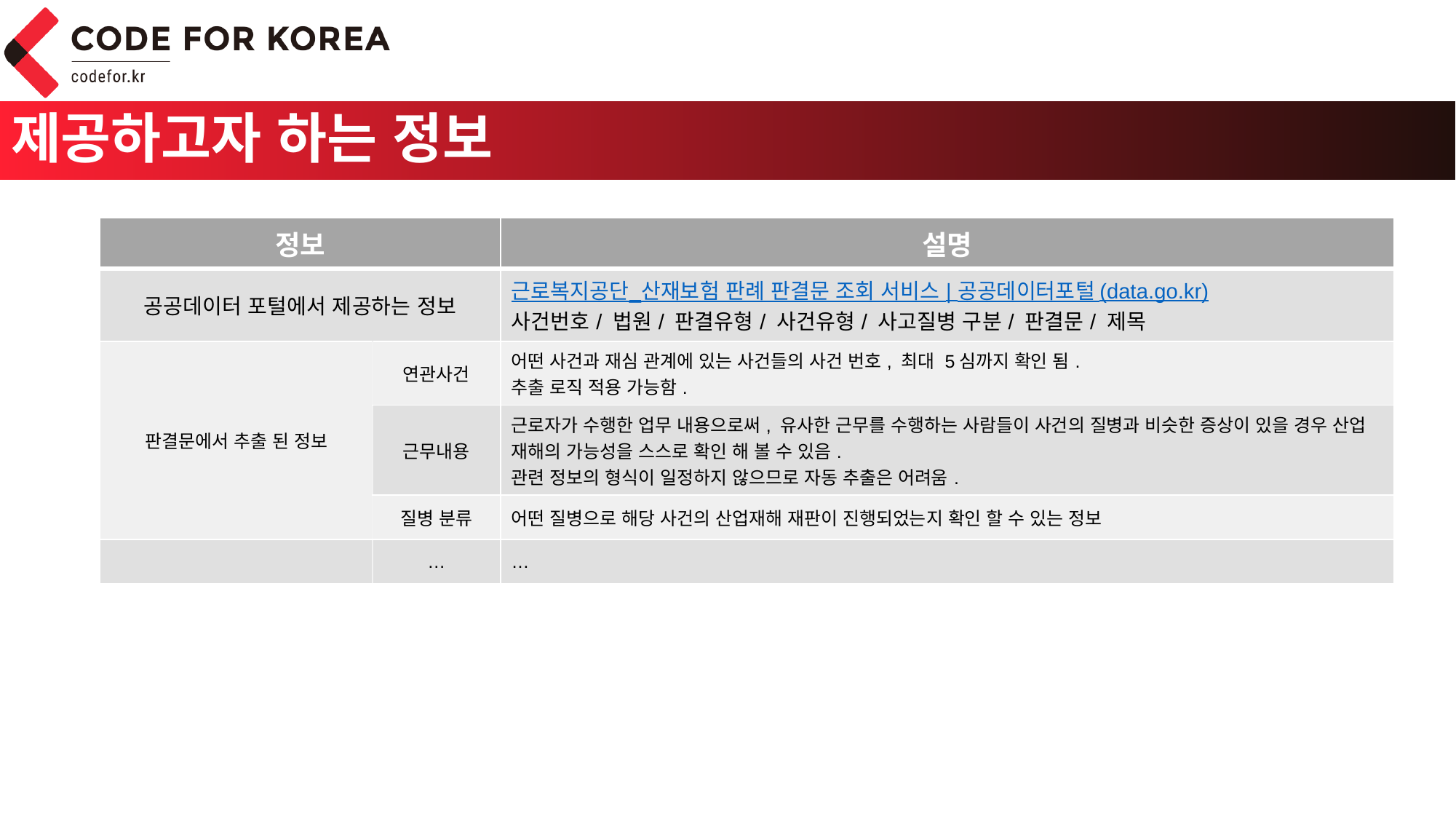

# 제공하고자 하는 정보
| 정보 |  | 설명 |
| --- | --- | --- |
| 공공데이터 포털에서 제공하는 정보 |  | 근로복지공단\_산재보험 판례 판결문 조회 서비스 | 공공데이터포털 (data.go.kr) 사건번호/ 법원/ 판결유형/ 사건유형/ 사고질병 구분/ 판결문/ 제목 |
| 판결문에서 추출 된 정보 | 연관사건 | 어떤 사건과 재심 관계에 있는 사건들의 사건 번호, 최대 5심까지 확인 됨. 추출 로직 적용 가능함. |
|  | 근무내용 | 근로자가 수행한 업무 내용으로써, 유사한 근무를 수행하는 사람들이 사건의 질병과 비슷한 증상이 있을 경우 산업 재해의 가능성을 스스로 확인 해 볼 수 있음. 관련 정보의 형식이 일정하지 않으므로 자동 추출은 어려움. |
|  | 질병 분류 | 어떤 질병으로 해당 사건의 산업재해 재판이 진행되었는지 확인 할 수 있는 정보 |
|  | … | … |